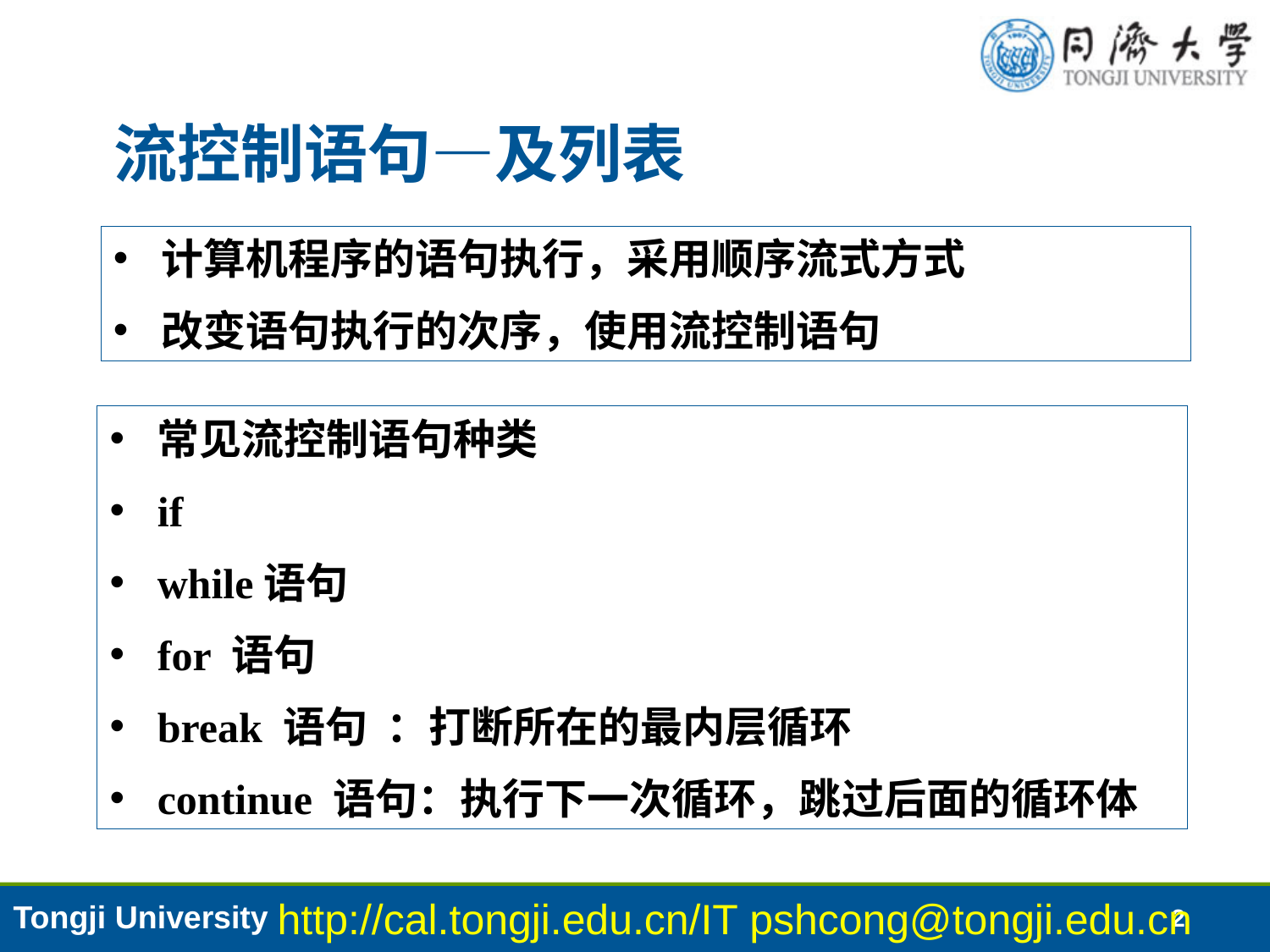

# 流控制语句—及列表
计算机程序的语句执行，采用顺序流式方式
改变语句执行的次序，使用流控制语句
常见流控制语句种类
if
while语句
for 语句
break 语句  ：打断所在的最内层循环
continue 语句：执行下一次循环，跳过后面的循环体